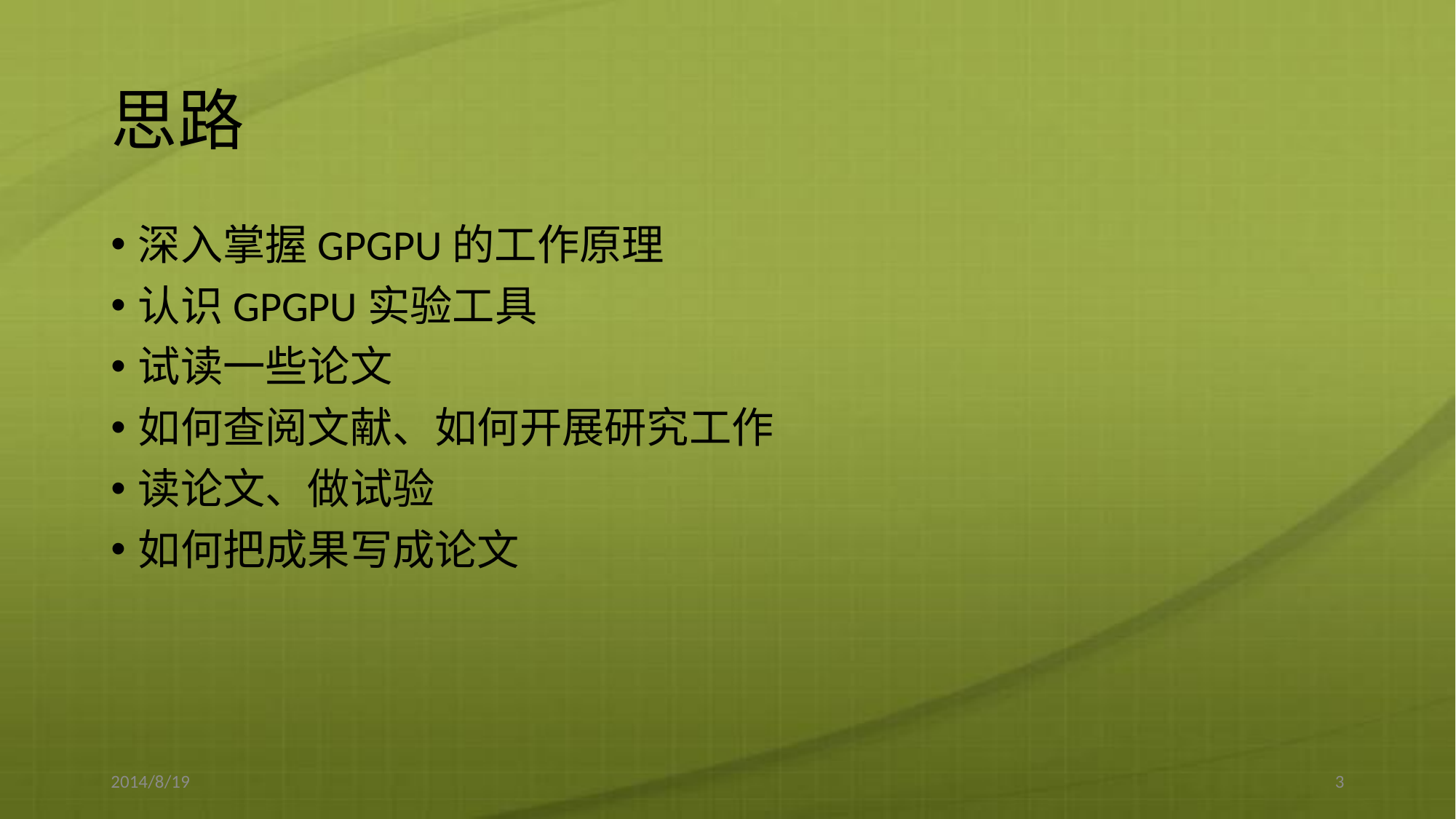

# 思路
深入掌握GPGPU的工作原理
认识GPGPU实验工具
试读一些论文
如何查阅文献、如何开展研究工作
读论文、做试验
如何把成果写成论文

2014/8/19

3